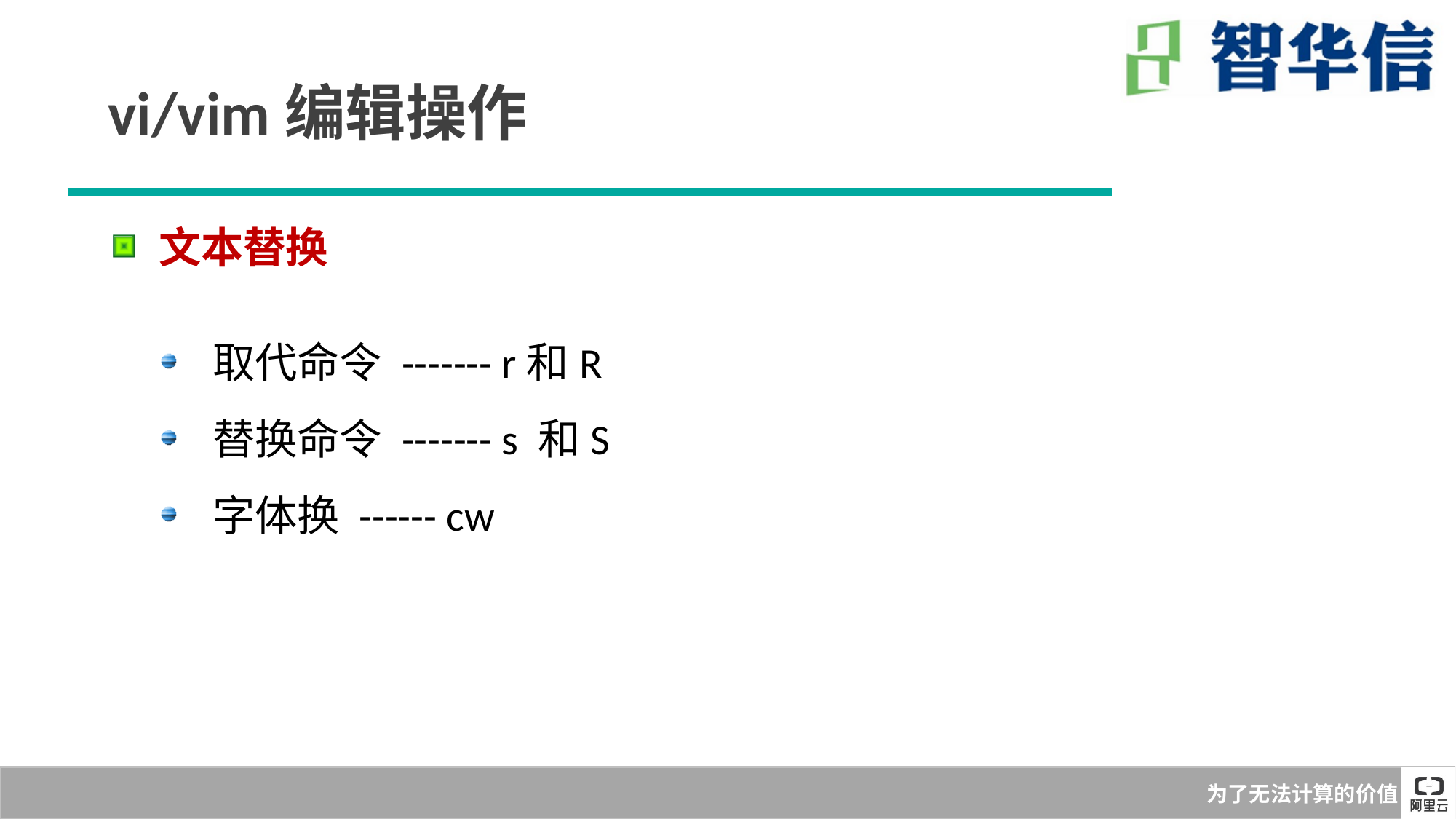

vi/vim编辑操作
 文本替换
  取代命令 ------- r和R
  替换命令 ------- s 和S
  字体换 ------ cw